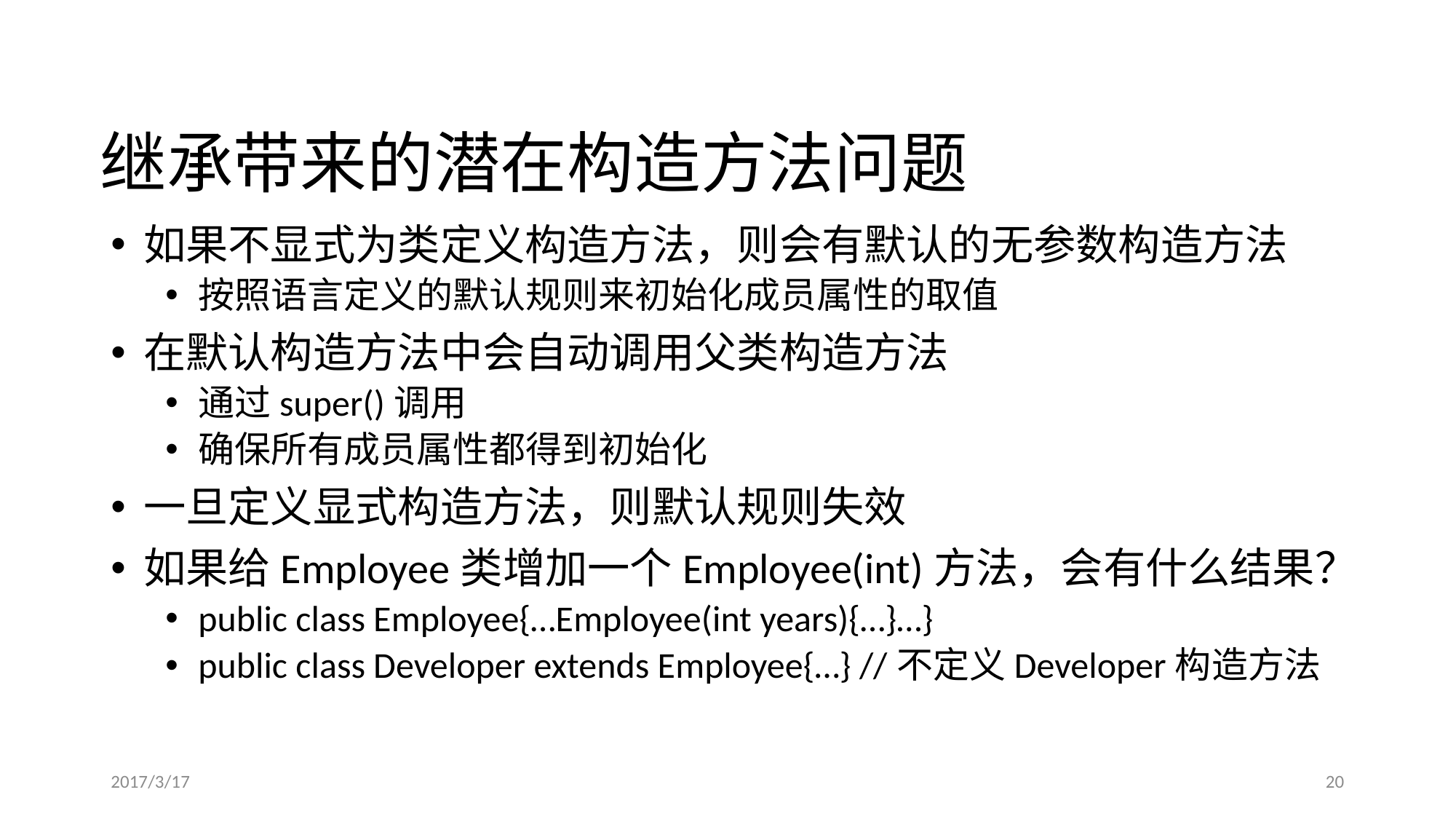

# 继承带来的潜在构造方法问题
如果不显式为类定义构造方法，则会有默认的无参数构造方法
按照语言定义的默认规则来初始化成员属性的取值
在默认构造方法中会自动调用父类构造方法
通过super()调用
确保所有成员属性都得到初始化
一旦定义显式构造方法，则默认规则失效
如果给Employee类增加一个Employee(int)方法，会有什么结果？
public class Employee{…Employee(int years){…}…}
public class Developer extends Employee{…} //不定义Developer构造方法
2017/3/17
20